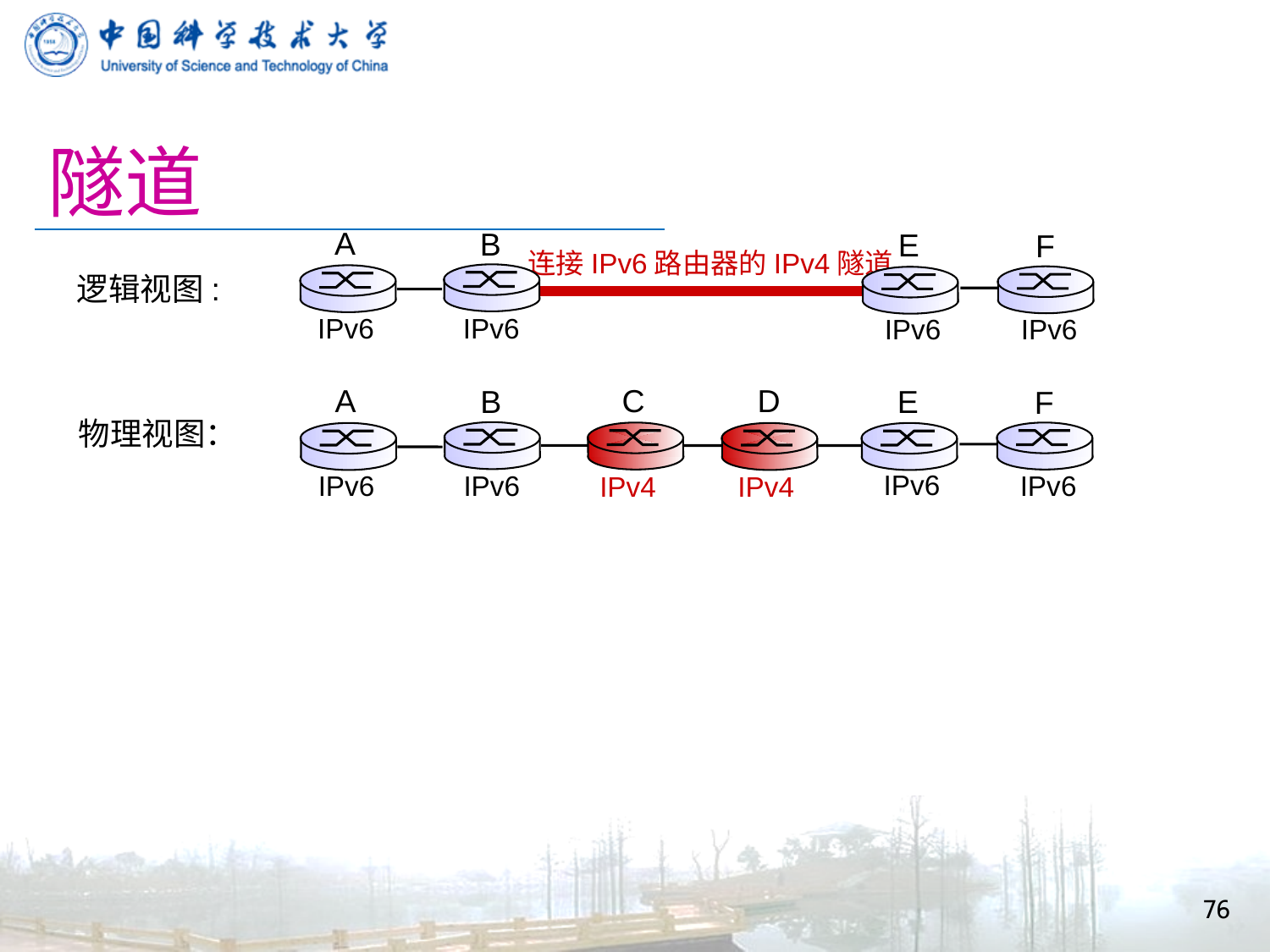

# 隧道
A
B

IPv6
IPv6
E
F

IPv6
IPv6
连接IPv6路由器的IPv4隧道
逻辑视图:

C
D
A
B

IPv6
IPv6
E
F

IPv6
IPv6
物理视图：

IPv4
IPv4
76